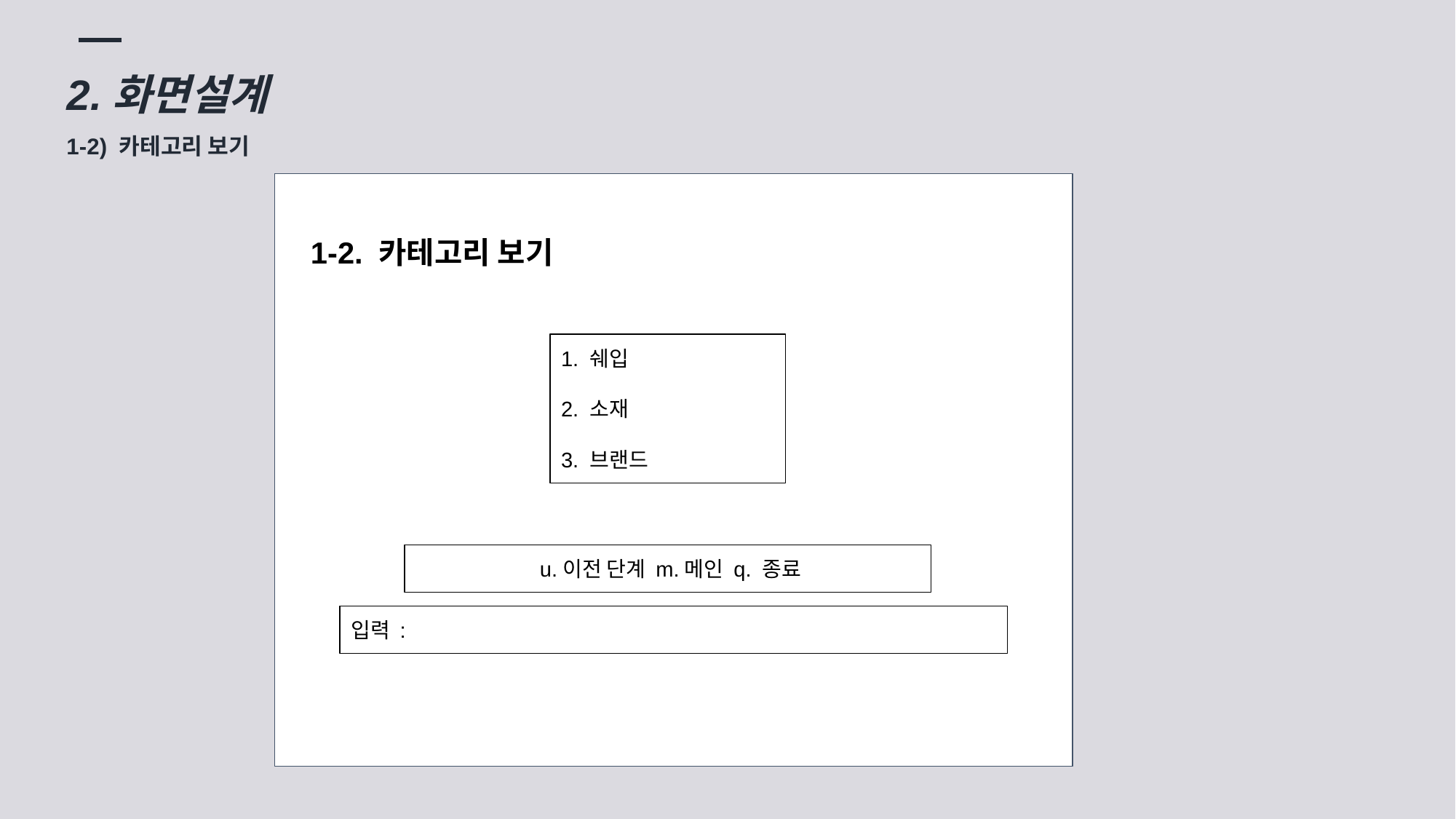

2.화면설계
1-2) 카테고리 보기

1-2. 카테고리 보기
1. 쉐입

2. 소재

3. 브랜드
 u.이전 단계 m.메인 q. 종료
입력 :